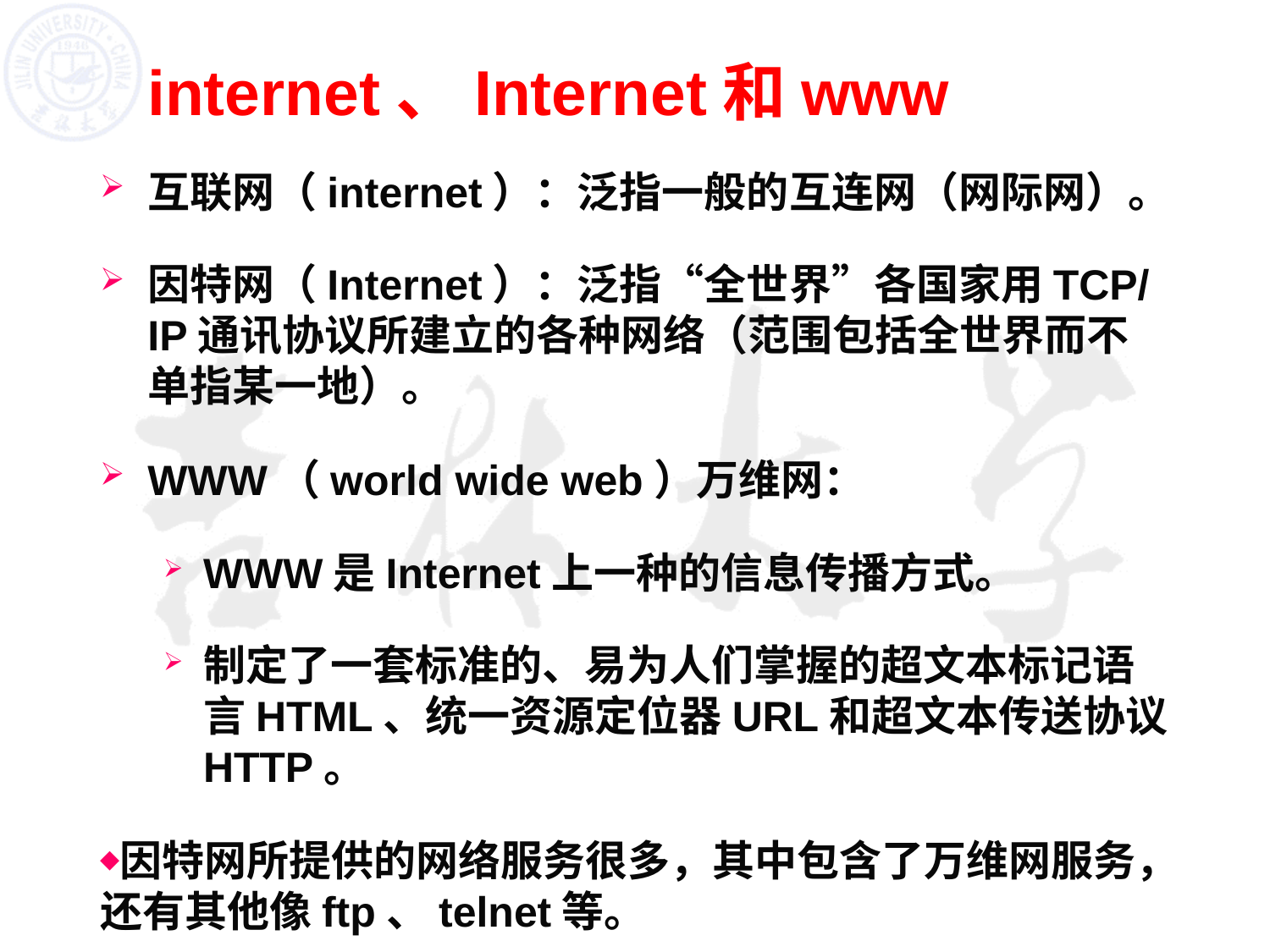

# internet、Internet和www
互联网（internet）：泛指一般的互连网（网际网）。
因特网（Internet）：泛指“全世界”各国家用TCP/IP通讯协议所建立的各种网络（范围包括全世界而不单指某一地）。
WWW（world wide web）万维网：
WWW是Internet上一种的信息传播方式。
制定了一套标准的、易为人们掌握的超文本标记语言HTML、统一资源定位器URL和超文本传送协议HTTP。
因特网所提供的网络服务很多，其中包含了万维网服务，还有其他像ftp、telnet等。